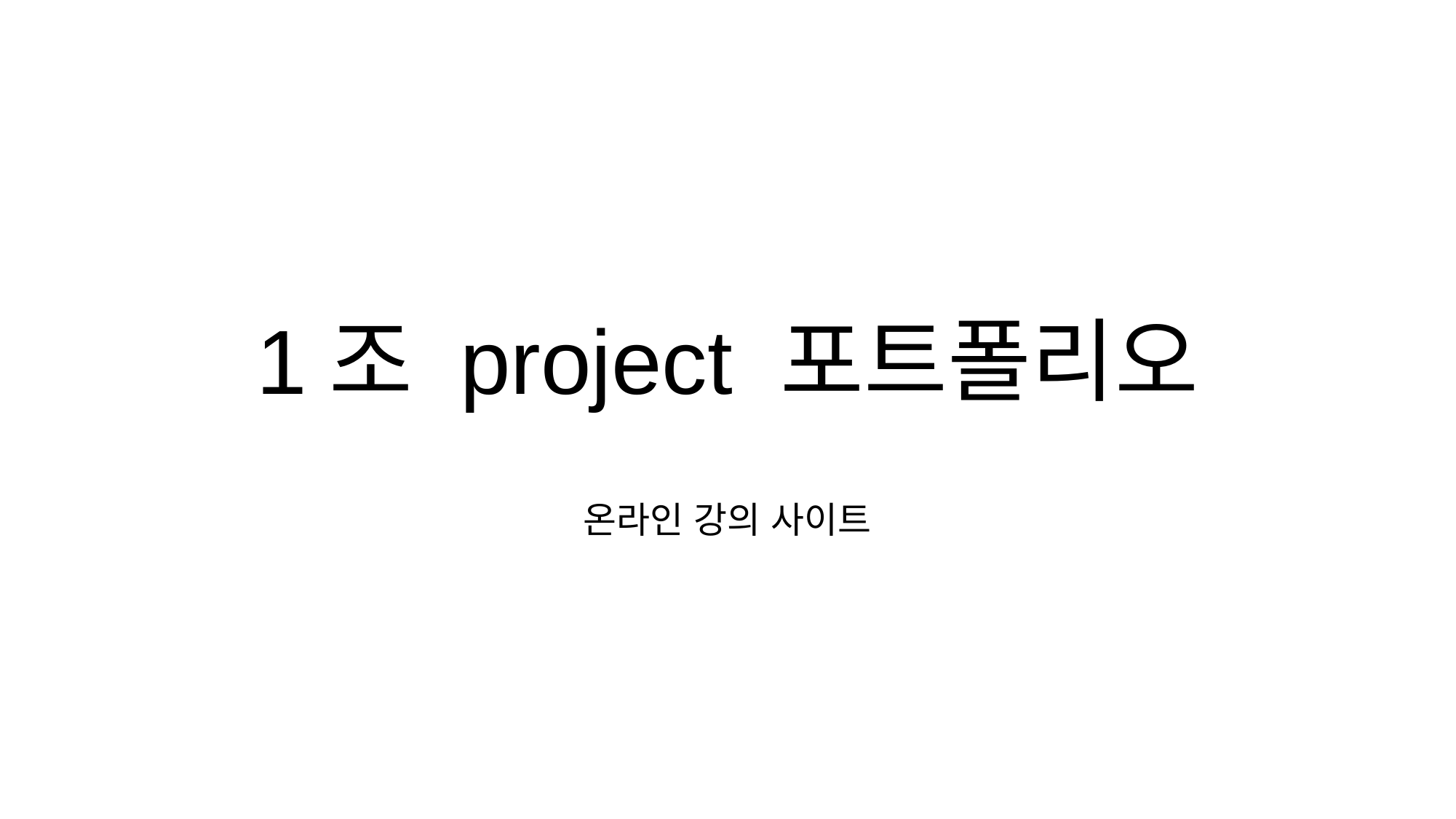

# 1조 project 포트폴리오
온라인 강의 사이트